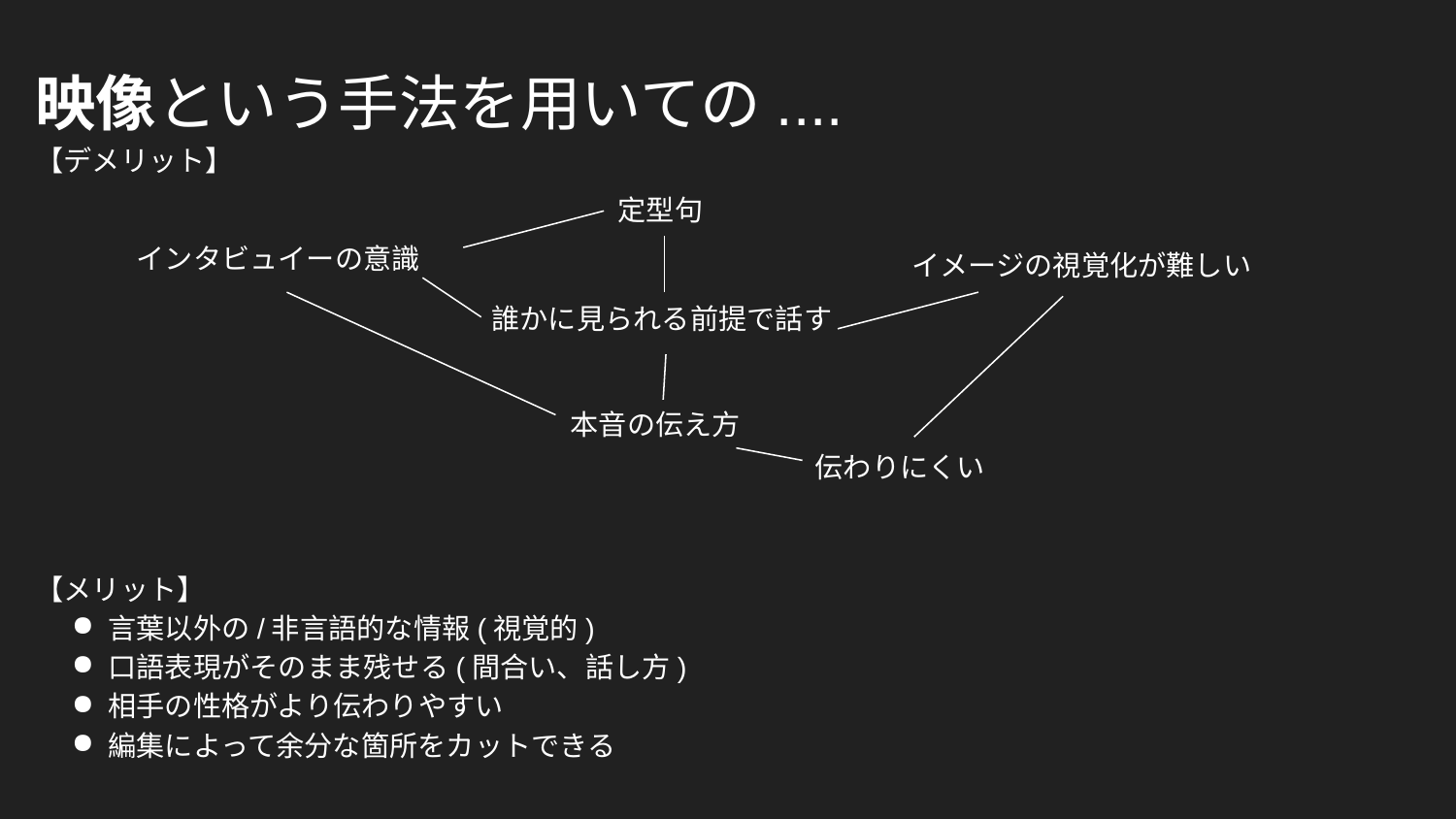

映像という手法を用いての....
【デメリット】

【メリット】
言葉以外の/非言語的な情報(視覚的)
口語表現がそのまま残せる(間合い、話し方)
相手の性格がより伝わりやすい
編集によって余分な箇所をカットできる

定型句
インタビュイーの意識
イメージの視覚化が難しい
誰かに見られる前提で話す
本音の伝え方
伝わりにくい